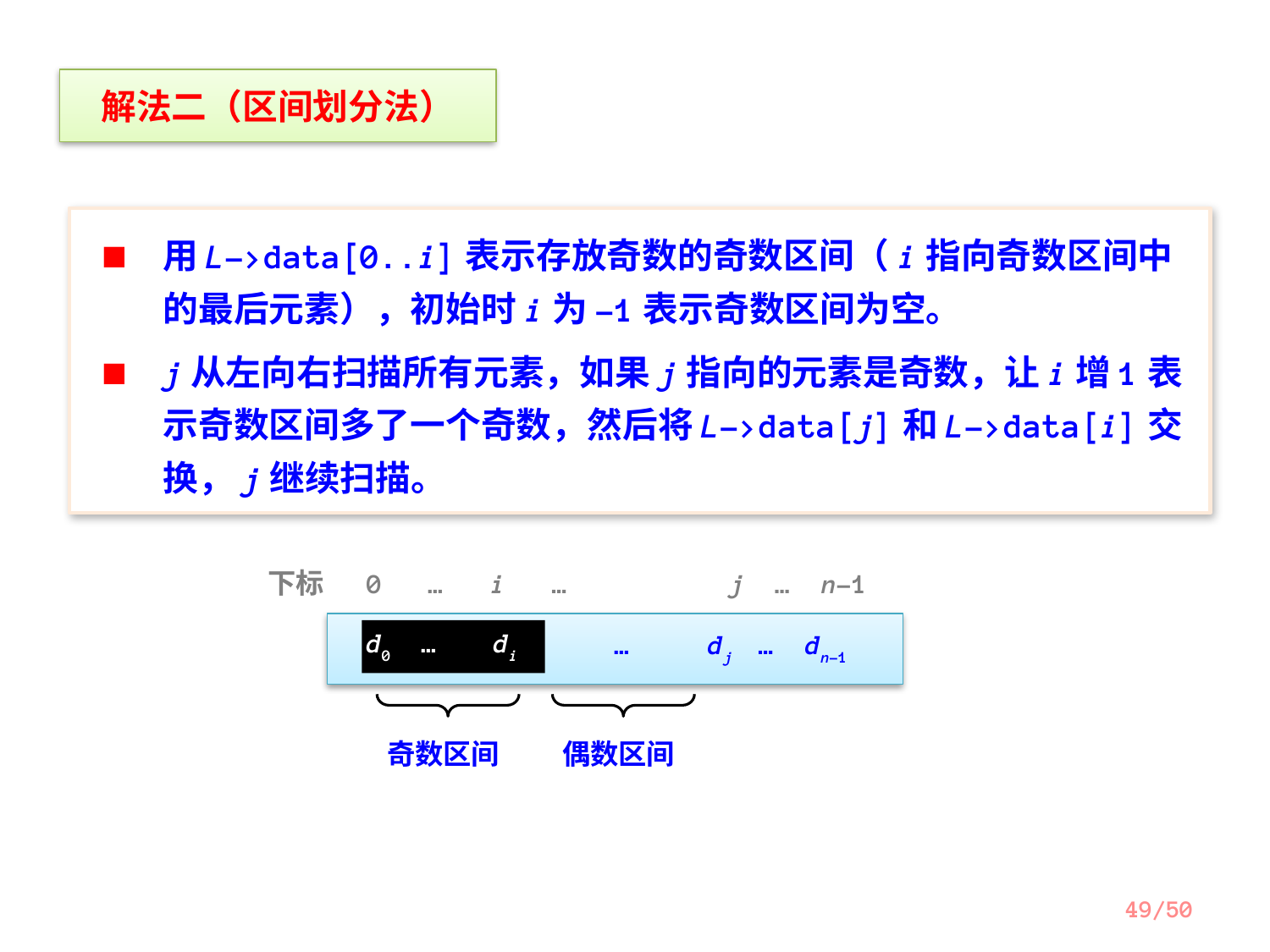

解法二（区间划分法）
用L->data[0..i]表示存放奇数的奇数区间（i指向奇数区间中的最后元素），初始时i为-1表示奇数区间为空。
j从左向右扫描所有元素，如果j指向的元素是奇数，让i增1表示奇数区间多了一个奇数，然后将L->data[j]和L->data[i]交换，j继续扫描。
下标
0   …   i   … 	       j  …  n-1
                  …     dj   …  dn-1

d0  …	di

奇数区间
偶数区间
49/50